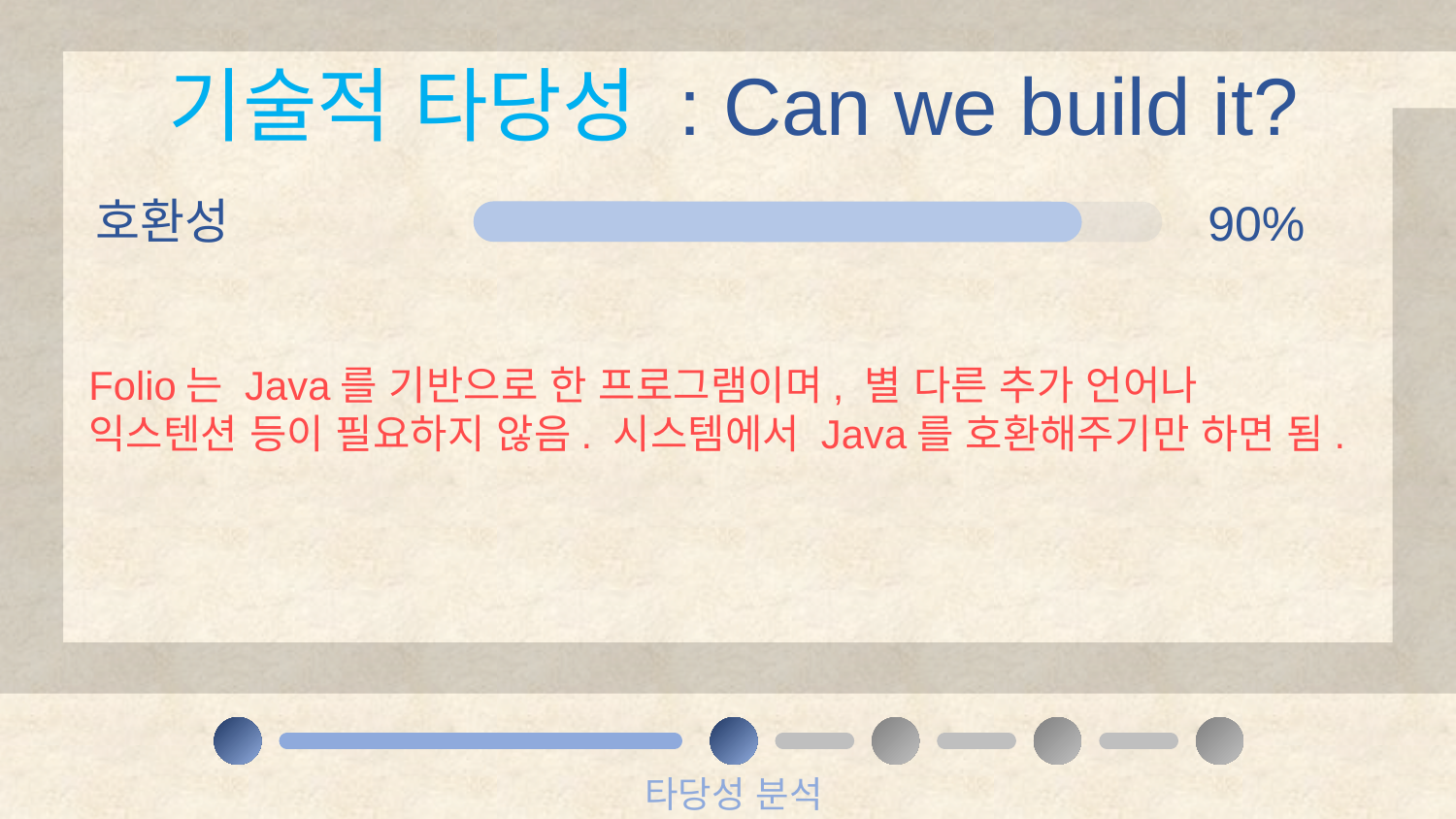

기술적 타당성 : Can we build it?
호환성
90%
Folio는 Java를 기반으로 한 프로그램이며, 별 다른 추가 언어나 익스텐션 등이 필요하지 않음. 시스템에서 Java를 호환해주기만 하면 됨.

타당성 분석